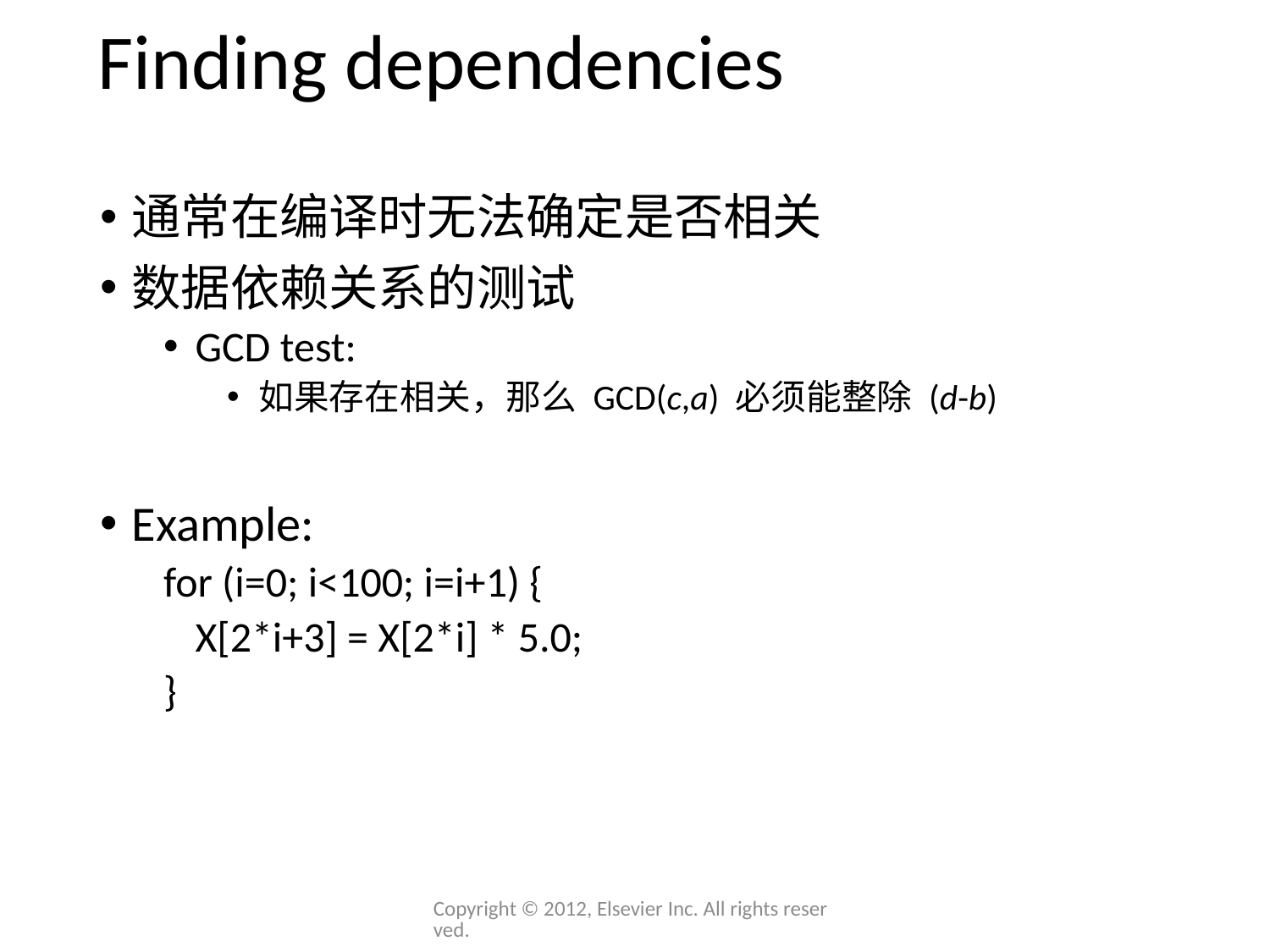

# Finding dependencies
通常在编译时无法确定是否相关
数据依赖关系的测试
GCD test:
如果存在相关，那么 GCD(c,a) 必须能整除 (d-b)

Example:
for (i=0; i<100; i=i+1) {
	X[2*i+3] = X[2*i] * 5.0;
}

Copyright © 2012, Elsevier Inc. All rights reserved.